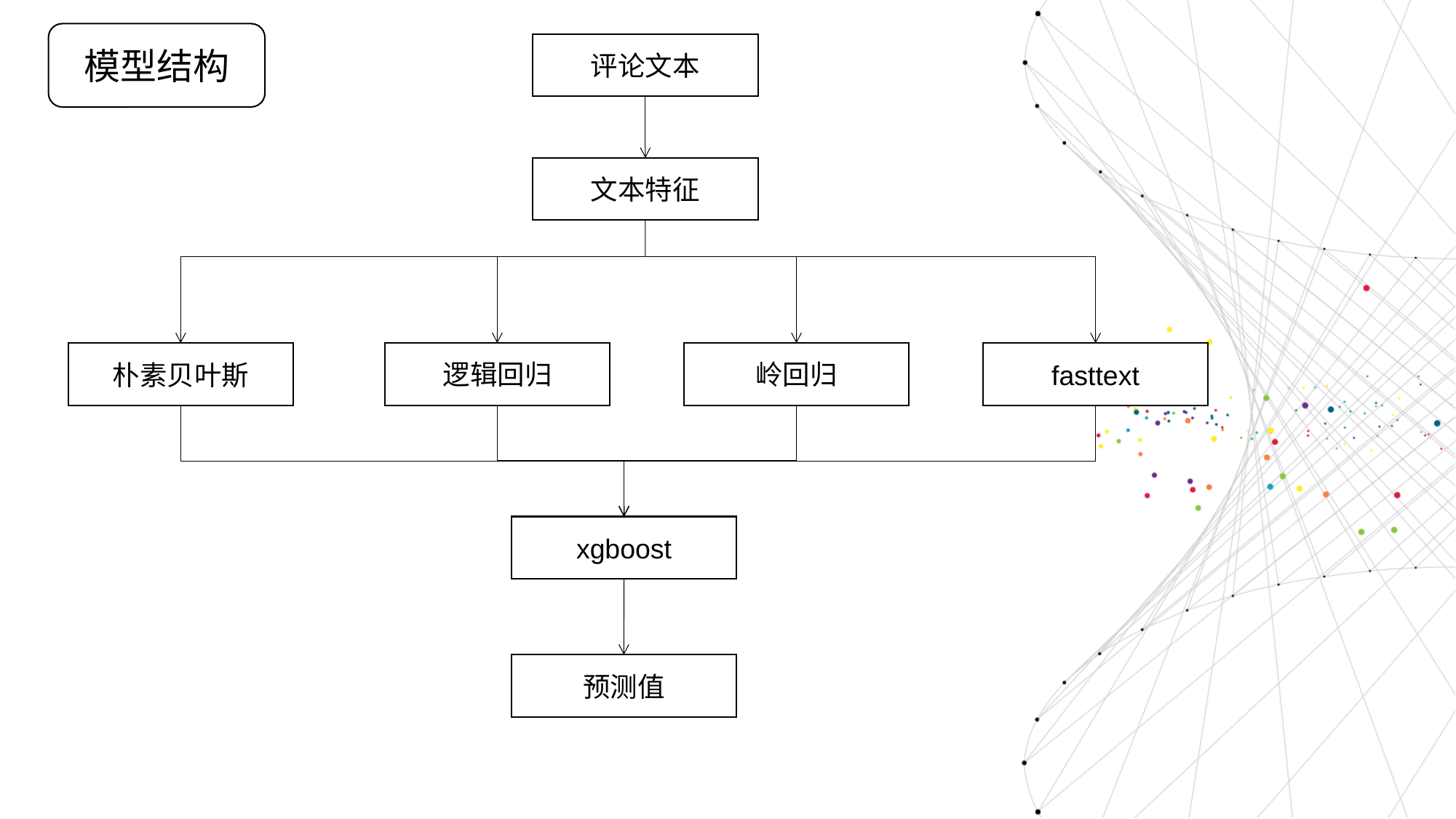

模型结构
评论文本
文本特征
逻辑回归
岭回归
朴素贝叶斯
fasttext
xgboost
预测值